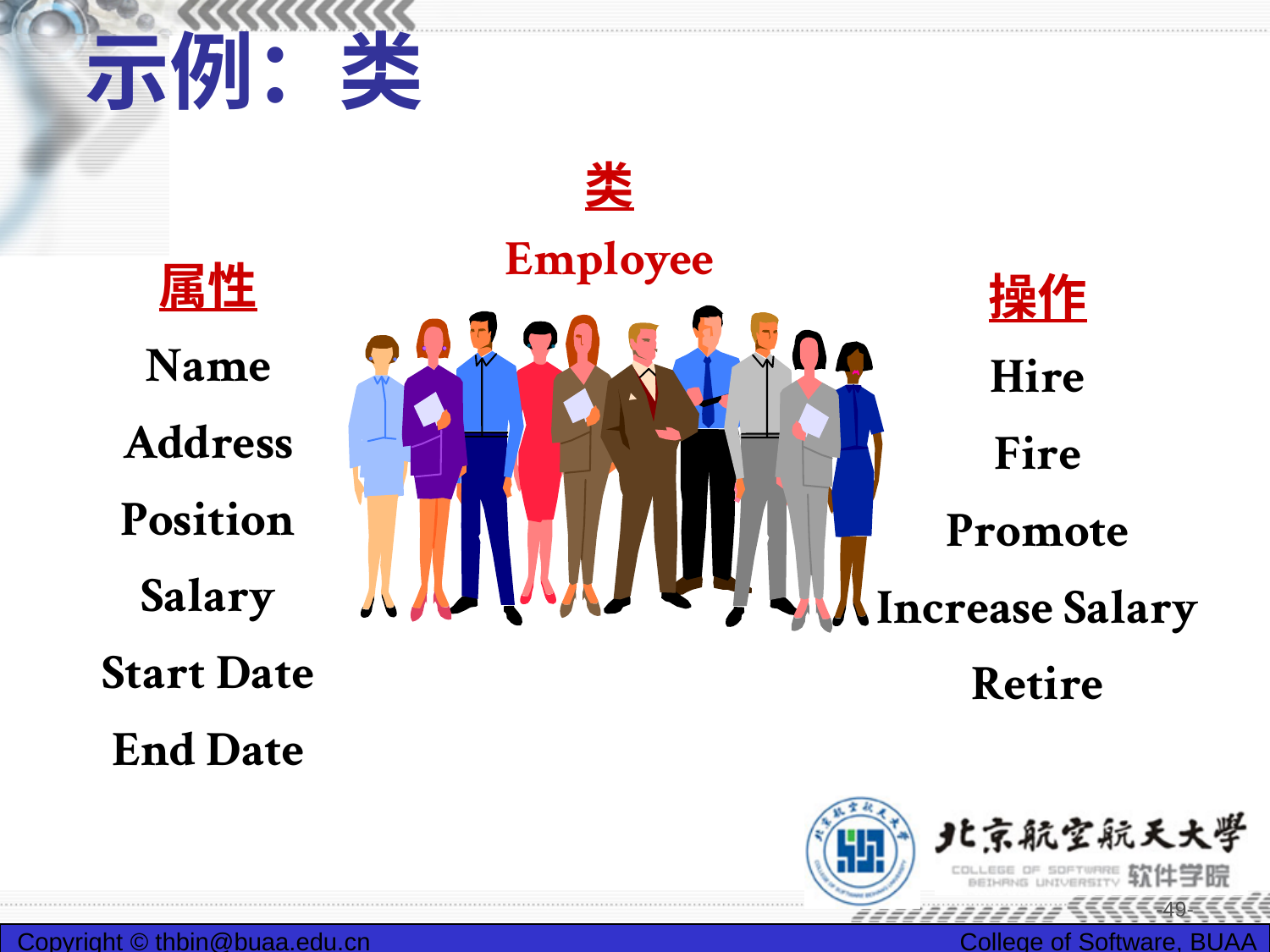

# 示例：类
类
Employee
属性
Name
Address
Position
Salary
Start Date
End Date
操作
Hire
Fire
Promote
Increase Salary
Retire

-49-